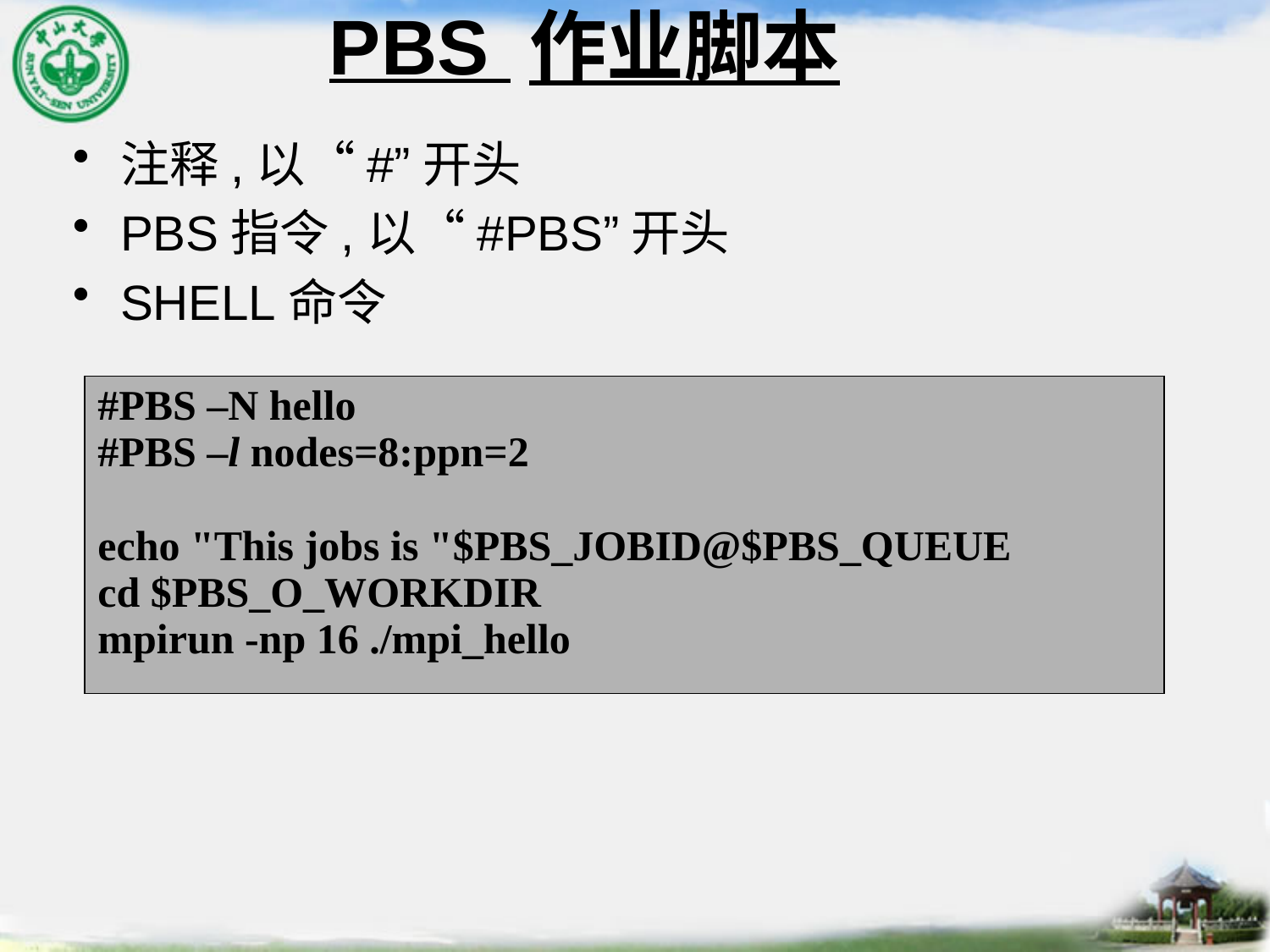

# PBS 作业脚本
注释,以“#”开头
PBS指令,以“#PBS”开头
SHELL命令
| #PBS –N hello #PBS –l nodes=8:ppn=2 echo "This jobs is "$PBS\_JOBID@$PBS\_QUEUE cd $PBS\_O\_WORKDIR mpirun -np 16 ./mpi\_hello |
| --- |